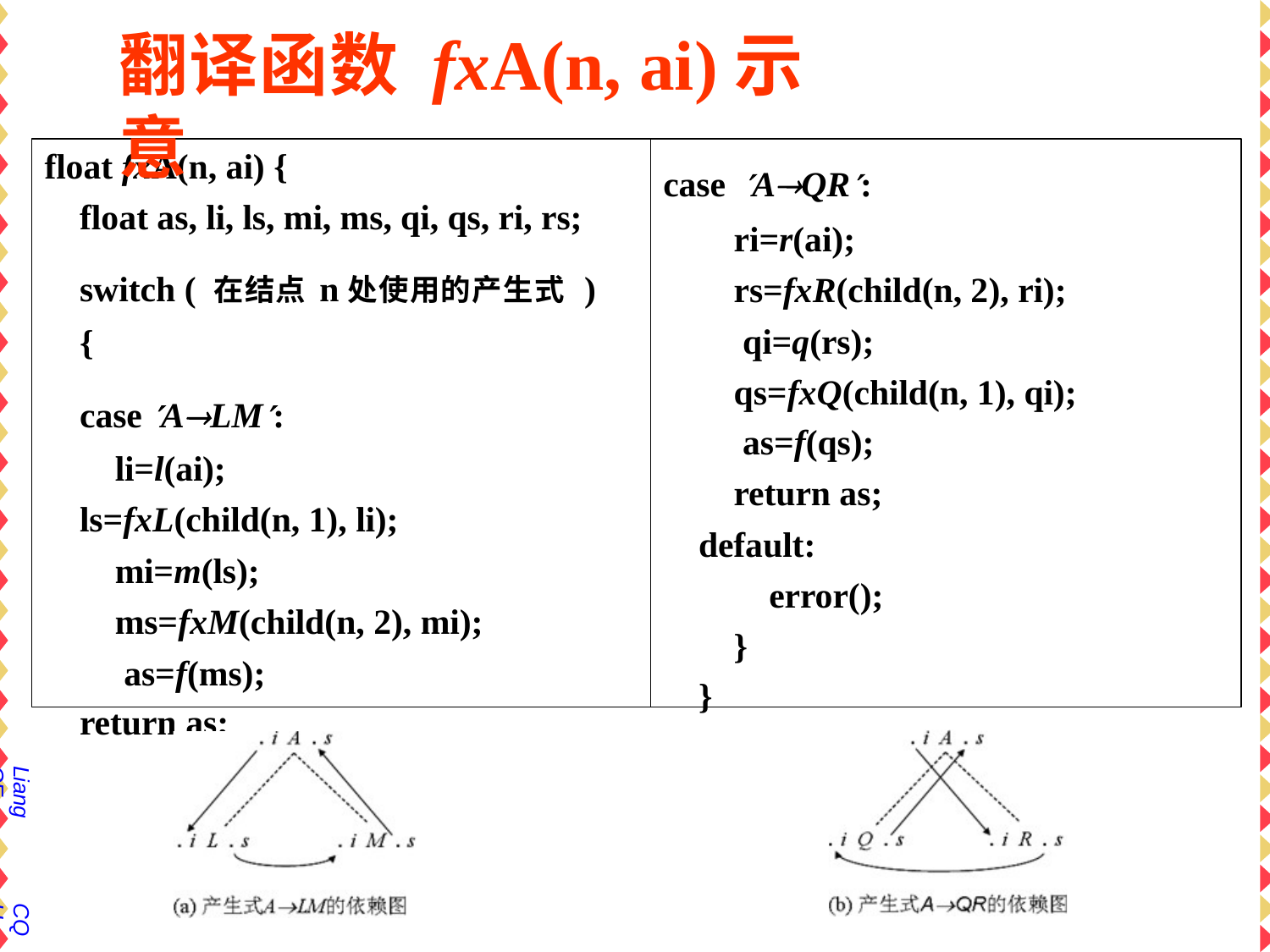

# 翻译函数 fxA(n, ai)示意
case ′A→QR′:
ri=r(ai);  rs=fxR(child(n, 2), ri);  qi=q(rs);
qs=fxQ(child(n, 1), qi);  as=f(qs);
return as;  default:
error();
}
}
float fxA(n, ai) {
float as, li, ls, mi, ms, qi, qs, ri, rs;  switch ( 在结点n处使用的产生式 )
{
case ′A→LM′:  li=l(ai);
ls=fxL(child(n, 1), li);  mi=m(ls);  ms=fxM(child(n, 2), mi);  as=f(ms);
return as;

Liang GE
CQU
90